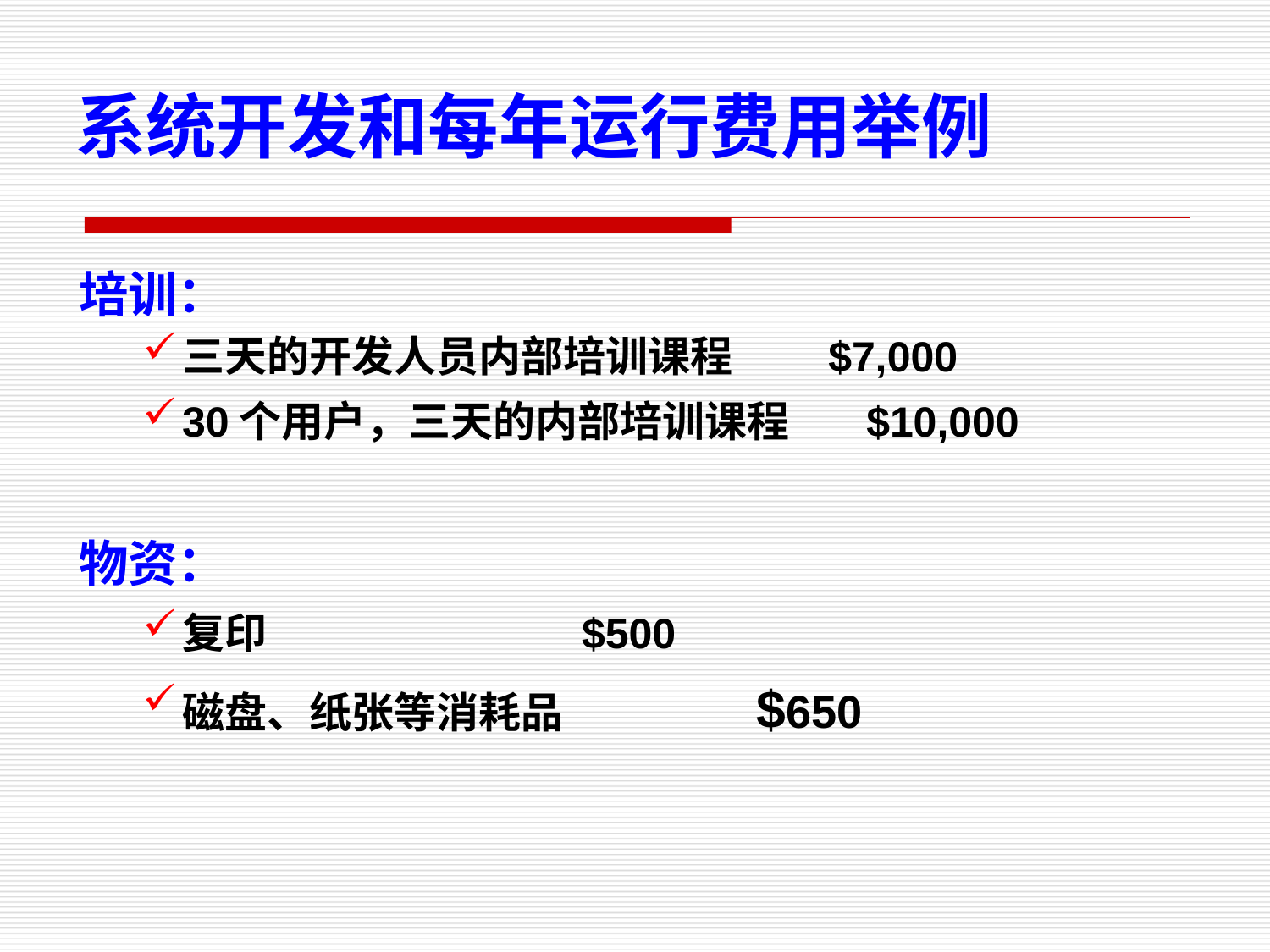

系统开发和每年运行费用举例
培训：
三天的开发人员内部培训课程         $7,000
30个用户，三天的内部培训课程       $10,000

物资：
复印                                $500
磁盘、纸张等消耗品               $650